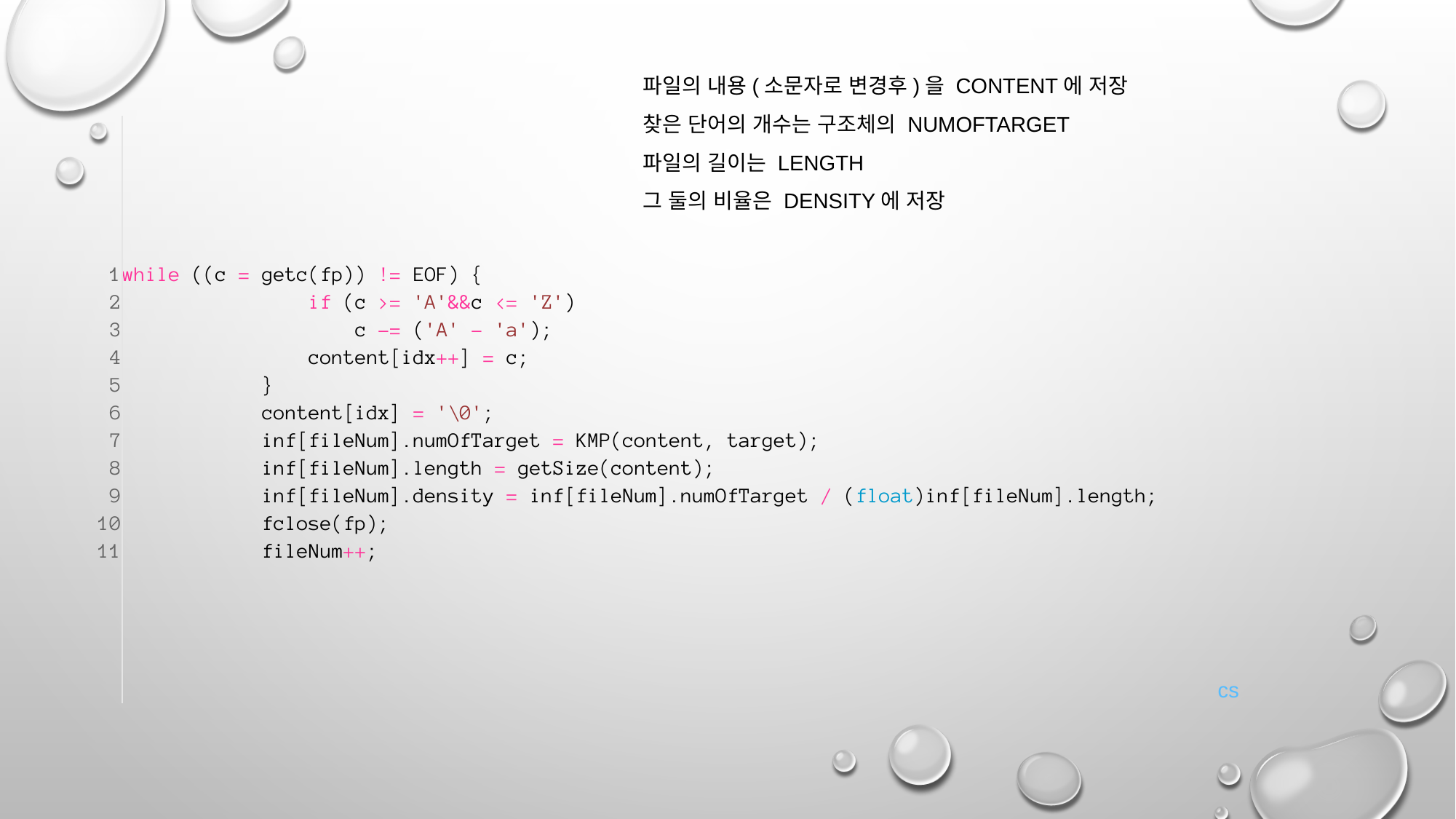

# 파일의 내용(소문자로 변경후)을 content에 저장 찾은 단어의 개수는 구조체의 numOftarget 파일의 길이는 length 그 둘의 비율은 density에 저장
| 1 2 3 4 5 6 7 8 9 10 11 | while ((c = getc(fp)) != EOF) {                 if (c >= 'A'&&c <= 'Z')                     c -= ('A' - 'a');                 content[idx++] = c;             }             content[idx] = '\0';             inf[fileNum].numOfTarget = KMP(content, target);             inf[fileNum].length = getSize(content);             inf[fileNum].density = inf[fileNum].numOfTarget / (float)inf[fileNum].length;             fclose(fp);             fileNum++; | cs |
| --- | --- | --- |